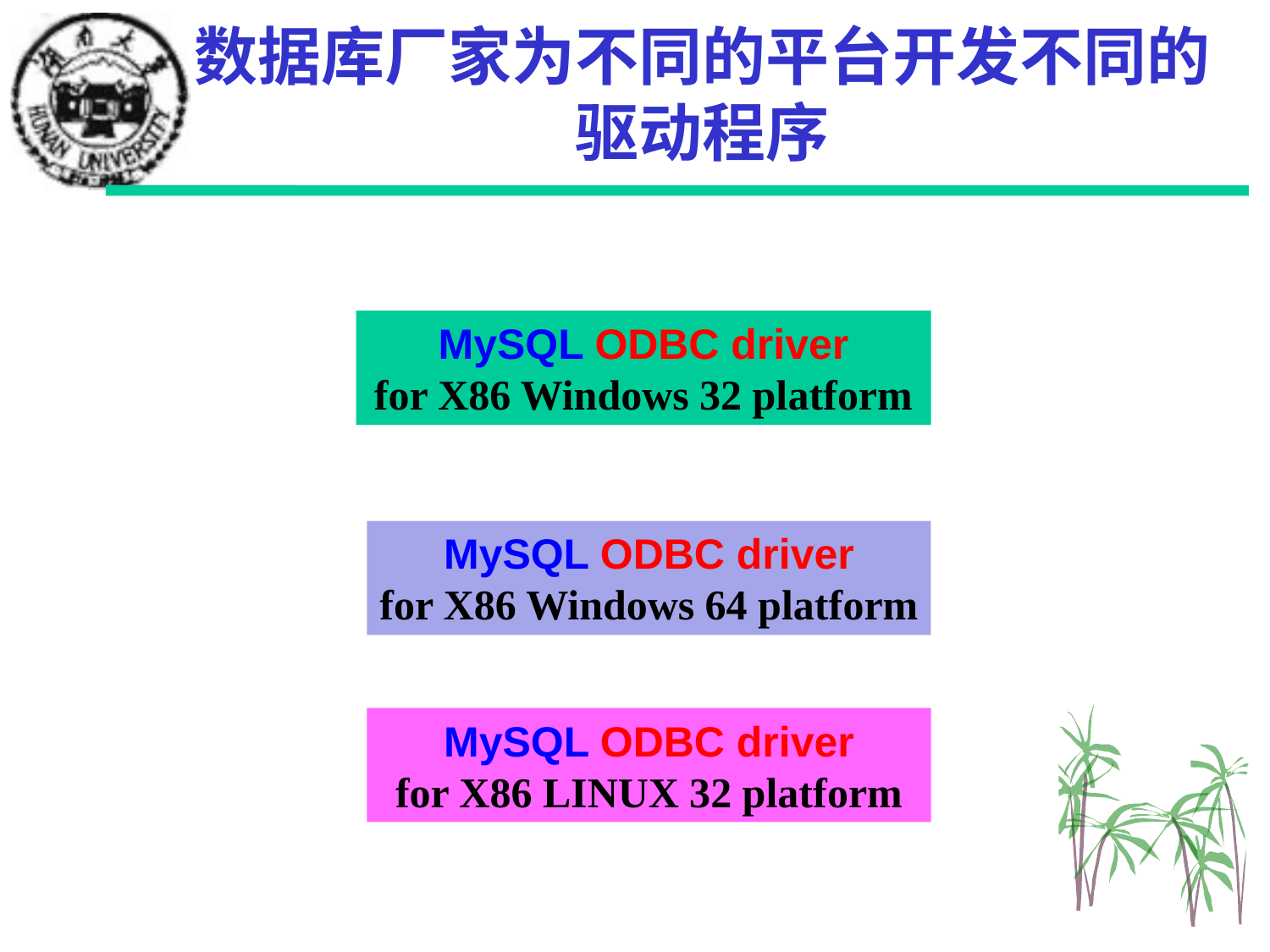

数据库厂家为不同的平台开发不同的驱动程序
MySQL ODBC driver
for X86 Windows 32 platform
MySQL ODBC driver
for X86 Windows 64 platform
MySQL ODBC driver
for X86 LINUX 32 platform